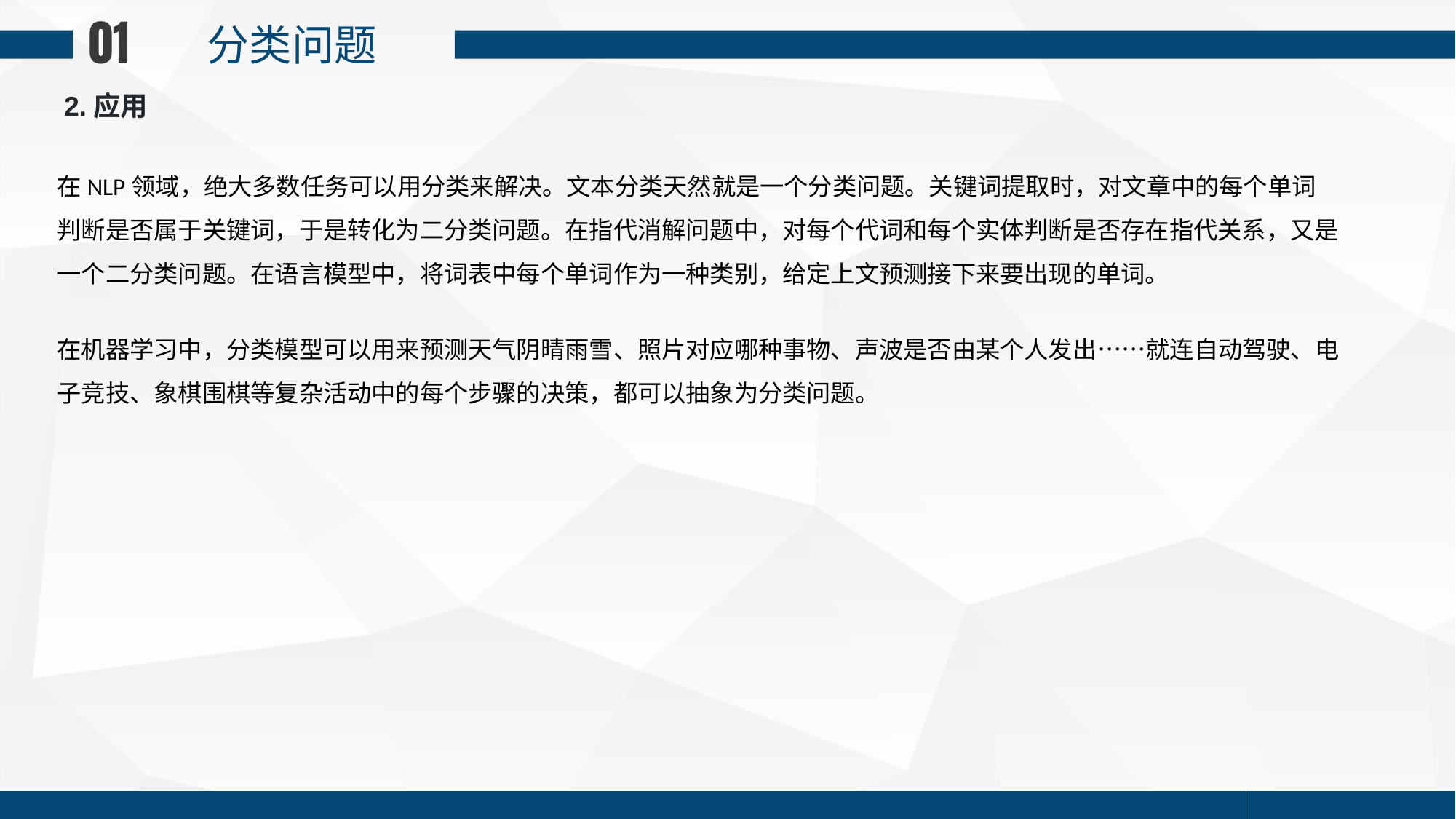

01
分类问题

2.应用
在NLP领域，绝大多数任务可以用分类来解决。文本分类天然就是一个分类问题。关键词提取时，对文章中的每个单词判断是否属于关键词，于是转化为二分类问题。在指代消解问题中，对每个代词和每个实体判断是否存在指代关系，又是一个二分类问题。在语言模型中，将词表中每个单词作为一种类别，给定上文预测接下来要出现的单词。
在机器学习中，分类模型可以用来预测天气阴晴雨雪、照片对应哪种事物、声波是否由某个人发出……就连自动驾驶、电子竞技、象棋围棋等复杂活动中的每个步骤的决策，都可以抽象为分类问题。